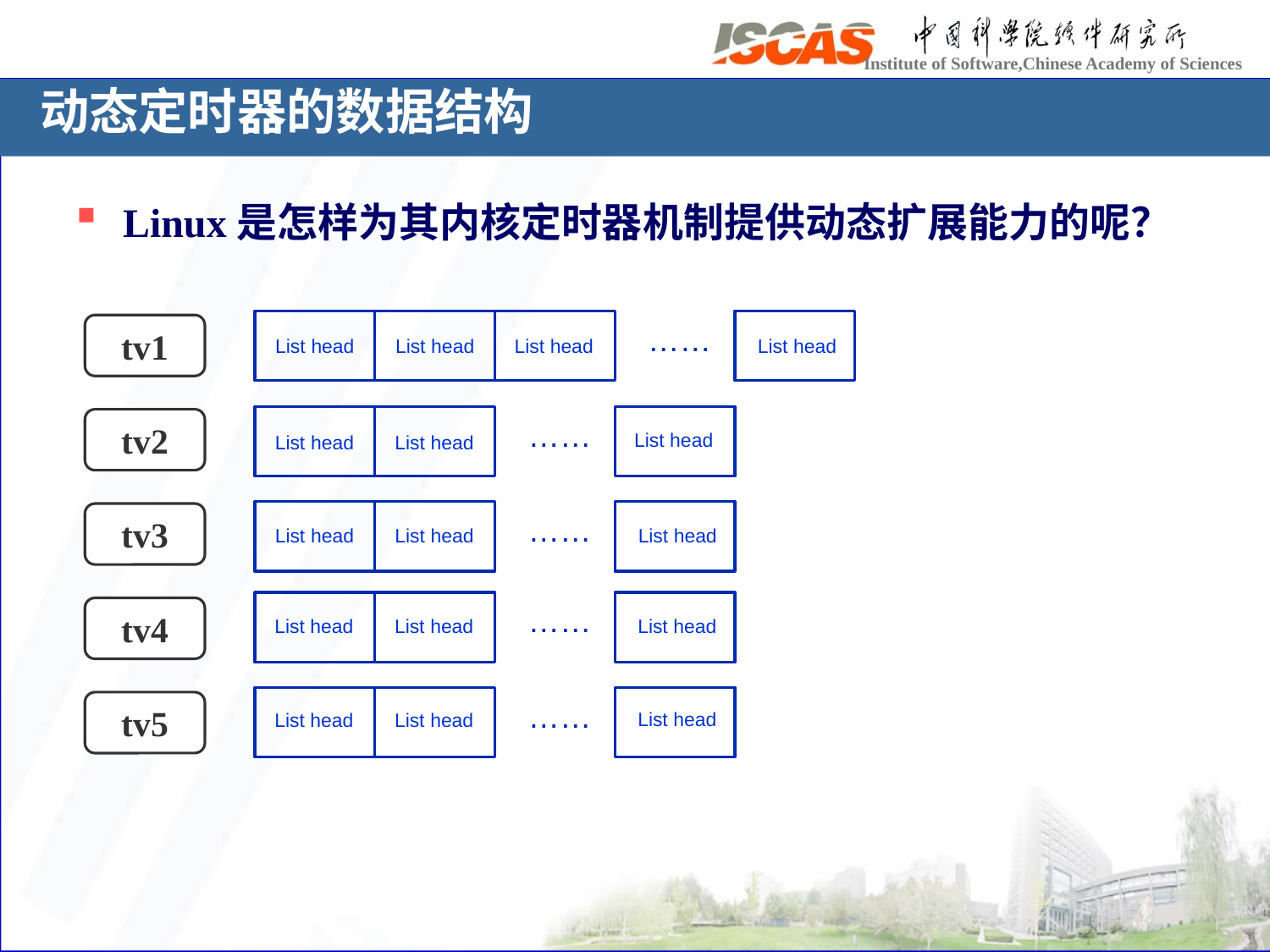

# 动态定时器的数据结构
Linux是怎样为其内核定时器机制提供动态扩展能力的呢？

……
tv1
List head
List head
List head
List head

……
tv2
List head
List head
List head

tv3
……
List head
List head
List head

……
tv4
List head
List head
List head

……
tv5
List head
List head
List head